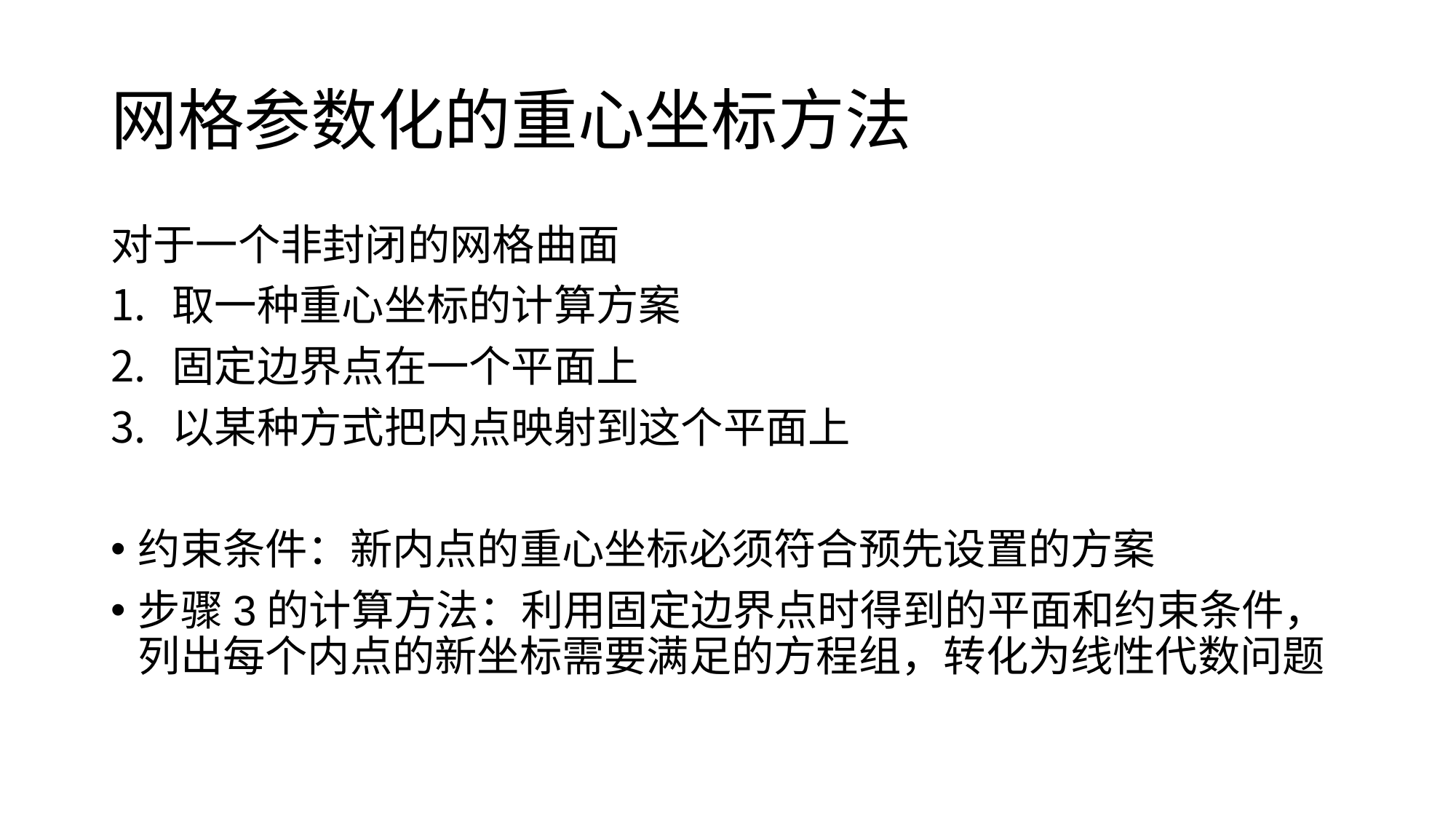

# 网格参数化的重心坐标方法
对于一个非封闭的网格曲面
取一种重心坐标的计算方案
固定边界点在一个平面上
以某种方式把内点映射到这个平面上

约束条件：新内点的重心坐标必须符合预先设置的方案
步骤3的计算方法：利用固定边界点时得到的平面和约束条件，列出每个内点的新坐标需要满足的方程组，转化为线性代数问题